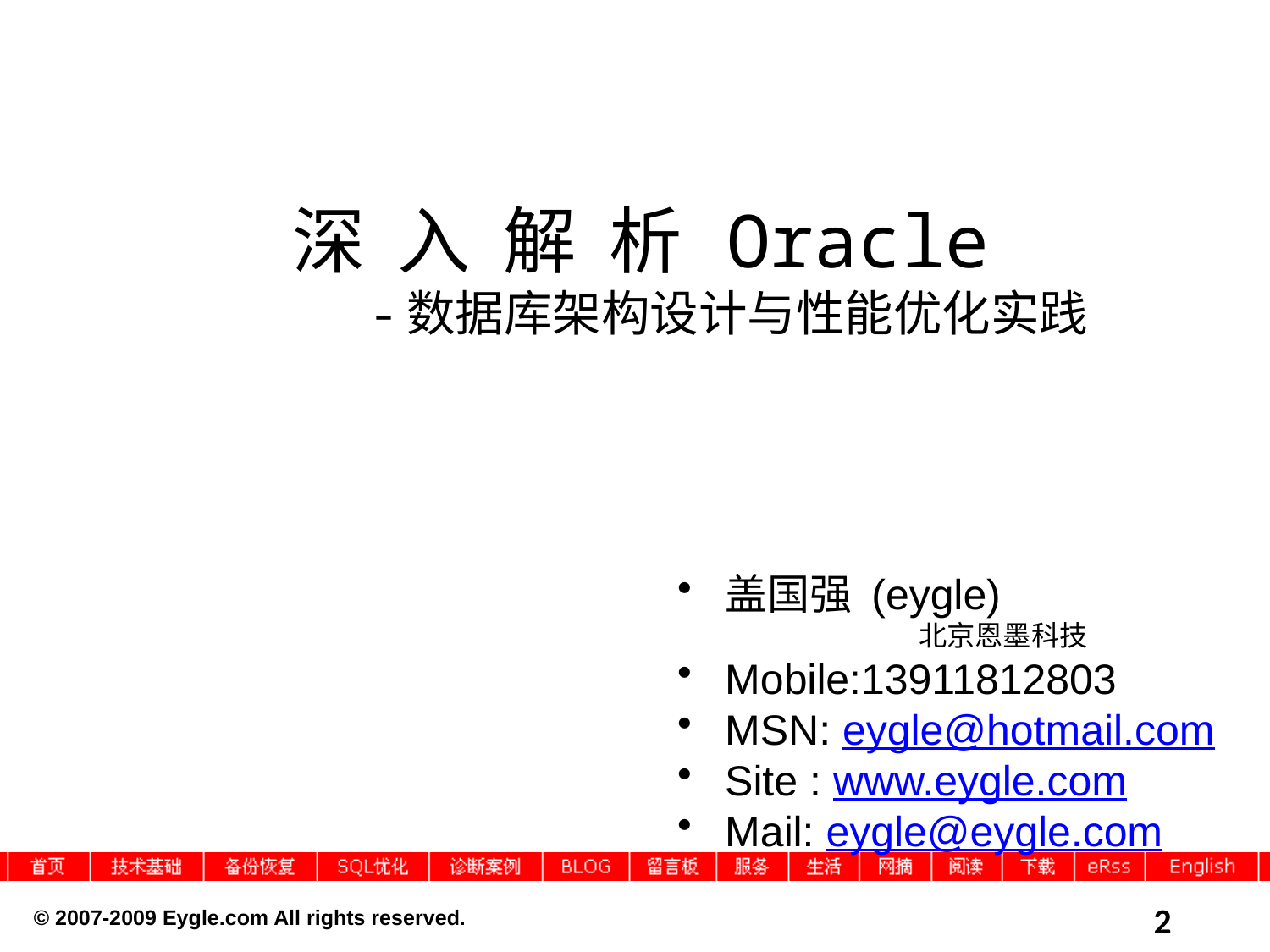

# 深  入  解  析  Oracle -数据库架构设计与性能优化实践
盖国强 (eygle)
       北京恩墨科技
Mobile:13911812803
MSN: eygle@hotmail.com
Site : www.eygle.com
Mail: eygle@eygle.com